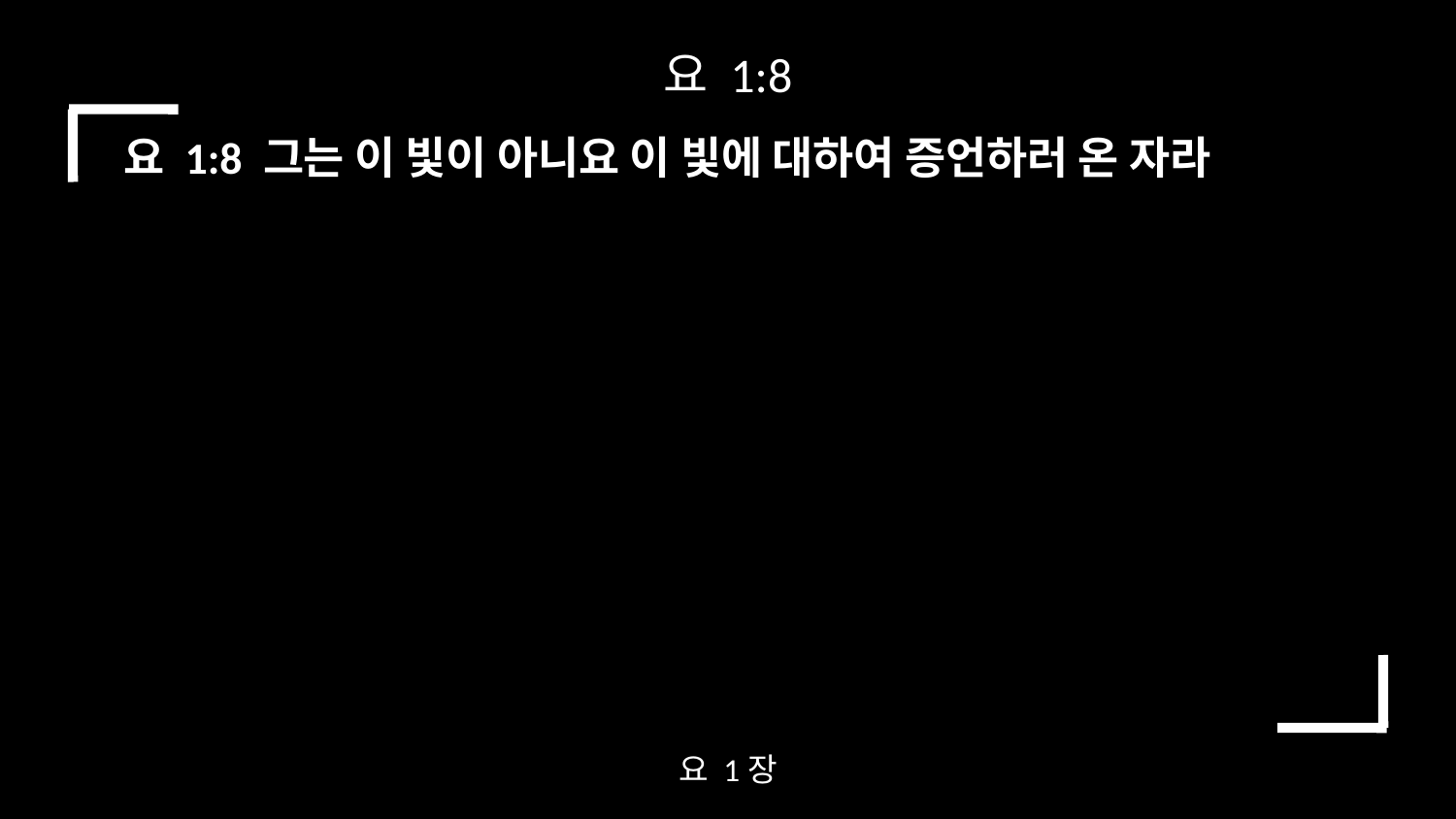

요 1:8

요 1:8 그는 이 빛이 아니요 이 빛에 대하여 증언하러 온 자라

요 1장